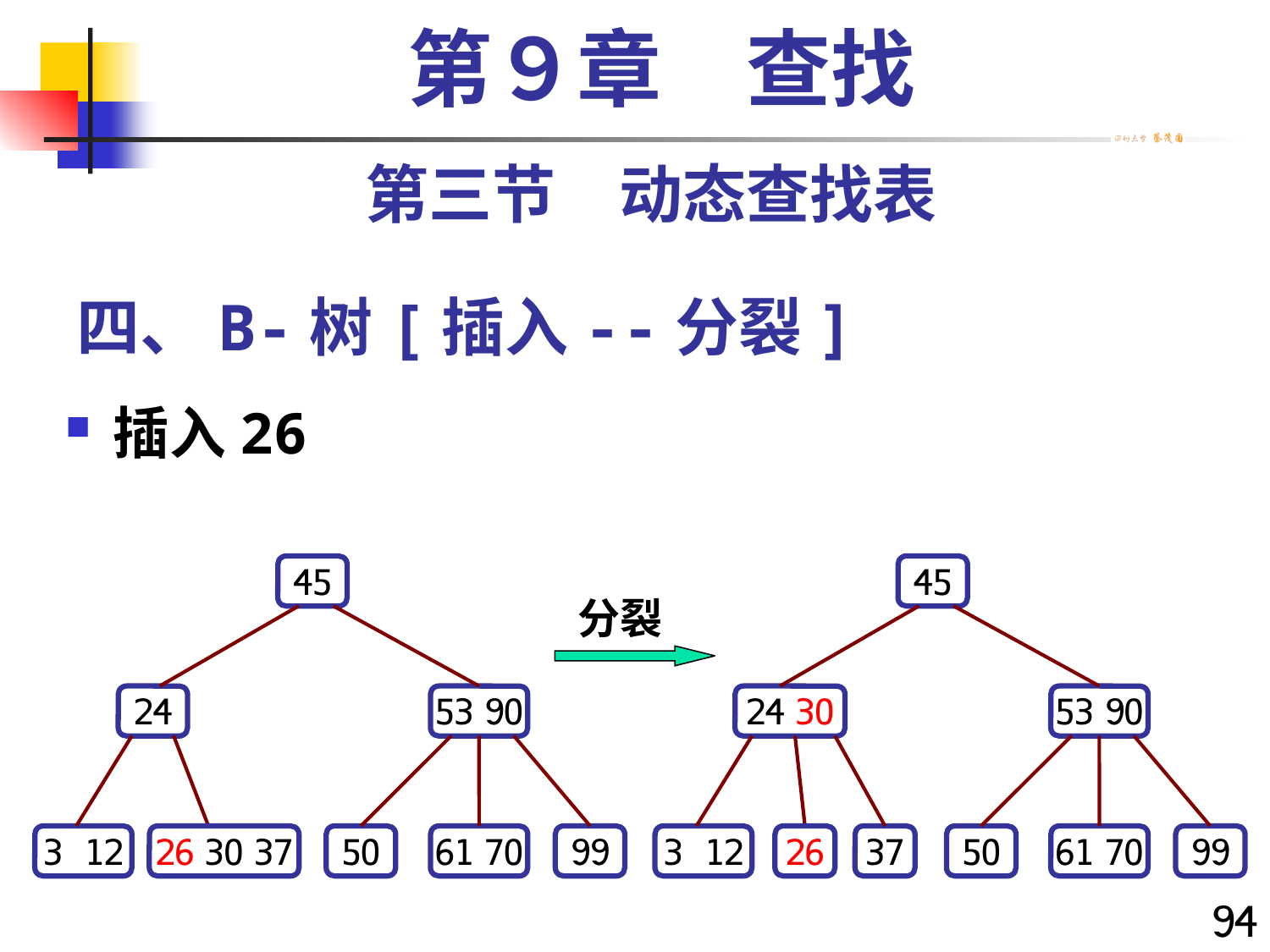

第９章　查找
第三节　动态查找表
# 四、B-树[插入--分裂]
插入26
45

24
53 90

3  12
26 30 37
50
61 70
99
45

24 30
53 90

3  12
26
37
50
61 70
99
分裂

94